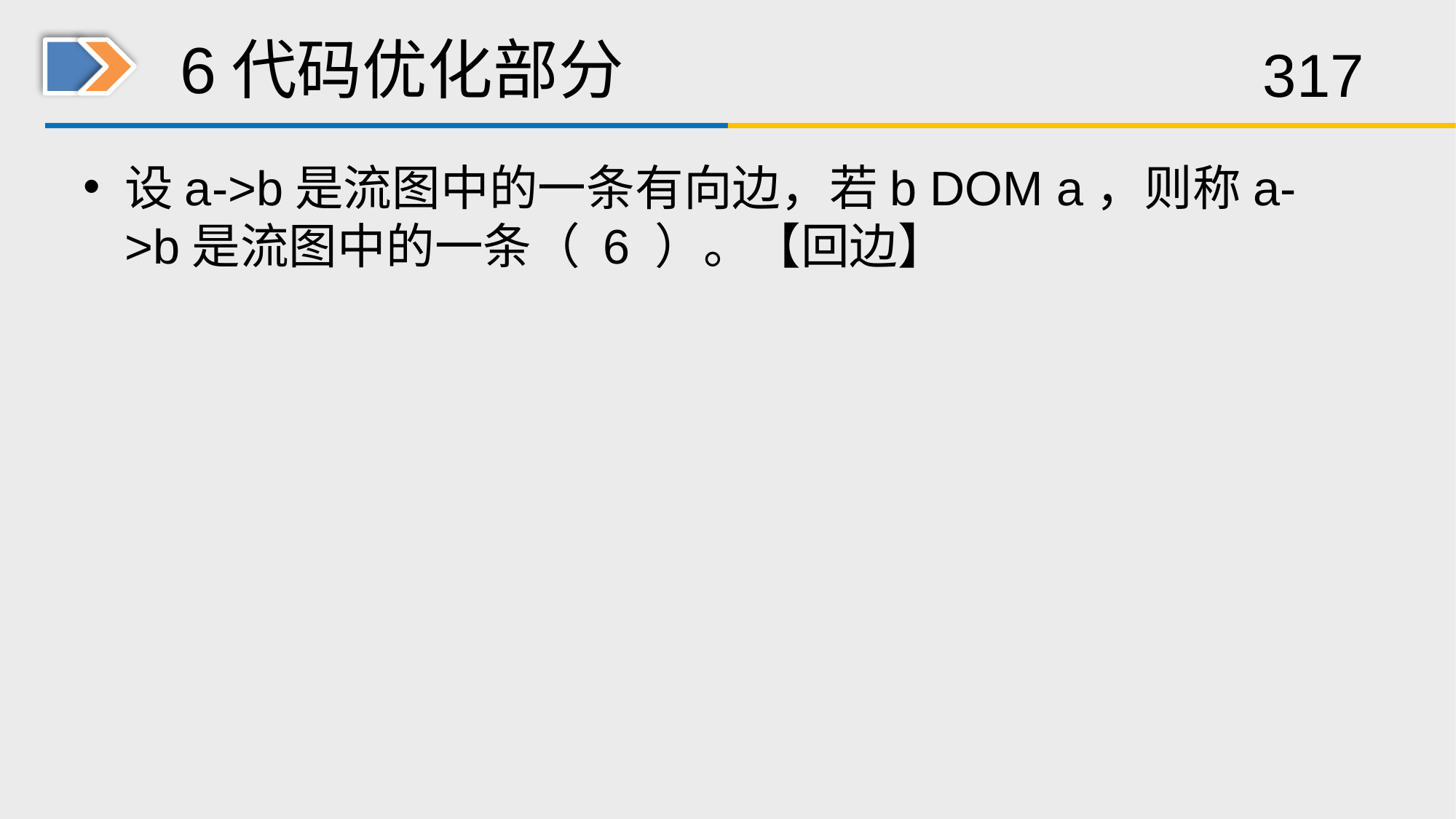

# 6代码优化部分
317
设a->b是流图中的一条有向边，若b DOM a，则称a->b是流图中的一条（ 6 ）。【回边】